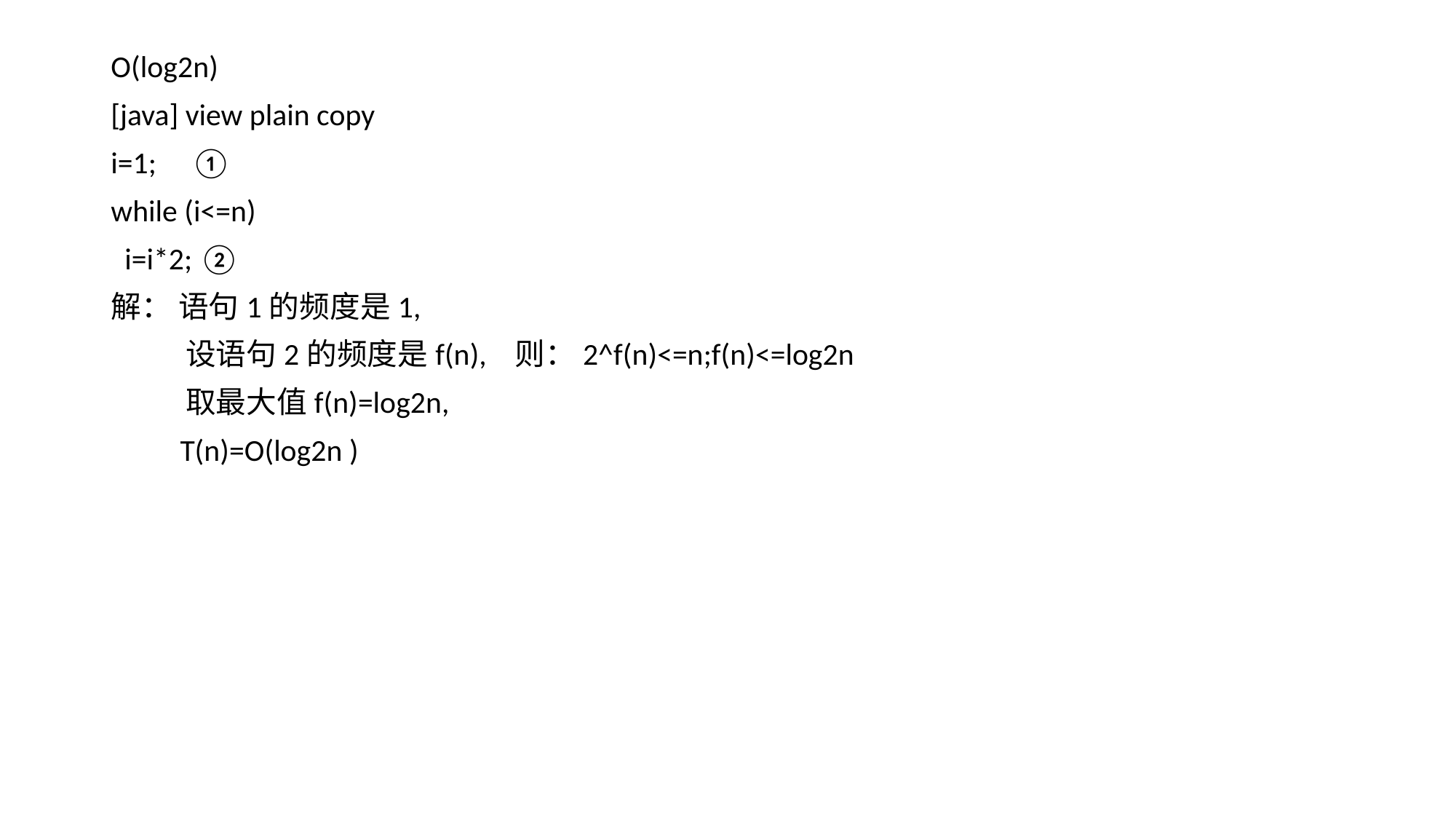

O(log2n)
[java] view plain copy
i=1;     ①
while (i<=n)
  i=i*2; ②
解： 语句1的频度是1,
          设语句2的频度是f(n),   则：2^f(n)<=n;f(n)<=log2n
          取最大值f(n)=log2n,
          T(n)=O(log2n )